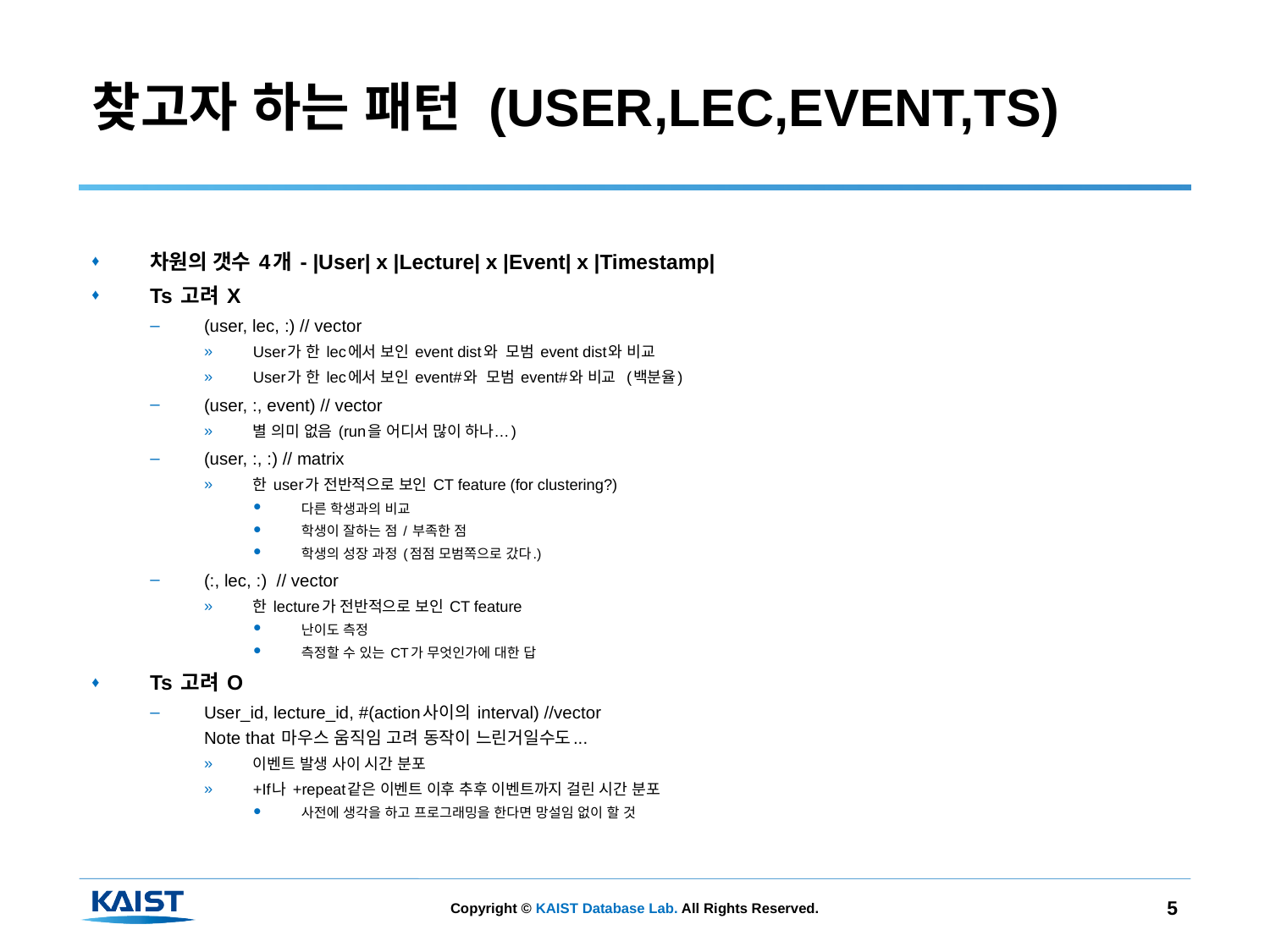

# 찾고자 하는 패턴 (user,lec,event,ts)

차원의 갯수 4개 - |User| x |Lecture| x |Event| x |Timestamp|
Ts 고려 X
(user, lec, :) // vector
User가 한 lec에서 보인 event dist와  모범 event dist와 비교
User가 한 lec에서 보인 event#와  모범 event#와 비교  (백분율)
(user, :, event) // vector
별 의미 없음 (run을 어디서 많이 하나…)
(user, :, :) // matrix
한 user가 전반적으로 보인 CT feature (for clustering?)
다른 학생과의 비교
학생이 잘하는 점 / 부족한 점
학생의 성장 과정 (점점 모범쪽으로 갔다.)
(:, lec, :)  // vector
한 lecture가 전반적으로 보인 CT feature
난이도 측정
측정할 수 있는 CT가 무엇인가에 대한 답
Ts 고려 O
User_id, lecture_id, #(action사이의 interval) //vector
Note that 마우스 움직임 고려 동작이 느린거일수도...
이벤트 발생 사이 시간 분포
+If나 +repeat같은 이벤트 이후 추후 이벤트까지 걸린 시간 분포
사전에 생각을 하고 프로그래밍을 한다면 망설임 없이 할 것
5